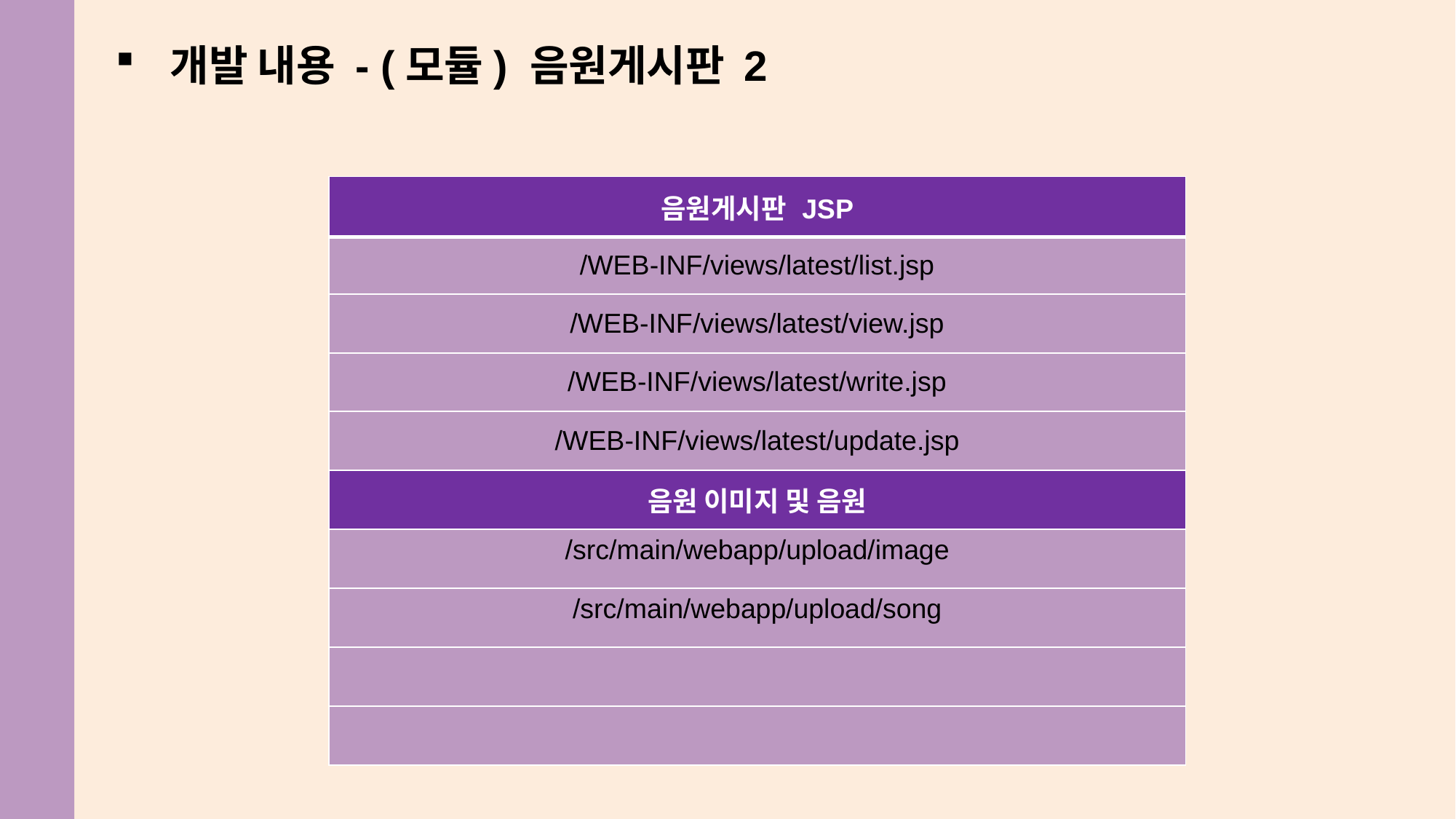

개발 내용 - (모듈) 음원게시판 2
| 음원게시판 JSP |
| --- |
| /WEB-INF/views/latest/list.jsp |
| /WEB-INF/views/latest/view.jsp |
| /WEB-INF/views/latest/write.jsp |
| /WEB-INF/views/latest/update.jsp |
| 음원 이미지 및 음원 |
| /src/main/webapp/upload/image |
| /src/main/webapp/upload/song |
|  |
|  |